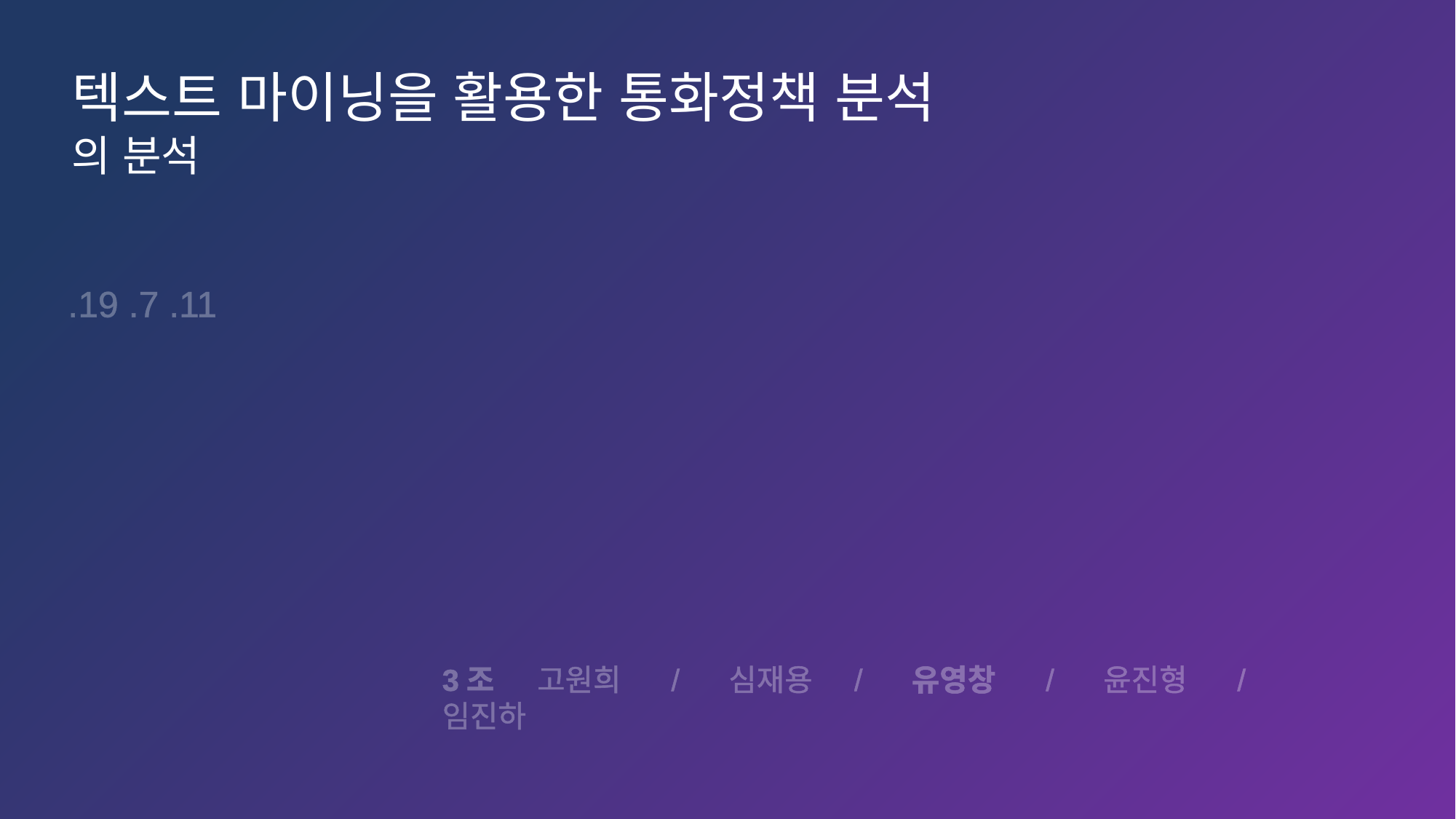

텍스트 마이닝을 활용한 통화정책 분석
의 분석
.19 .7 .11
3조     고원희     /     심재용    /     유영창     /     윤진형     /     임진하